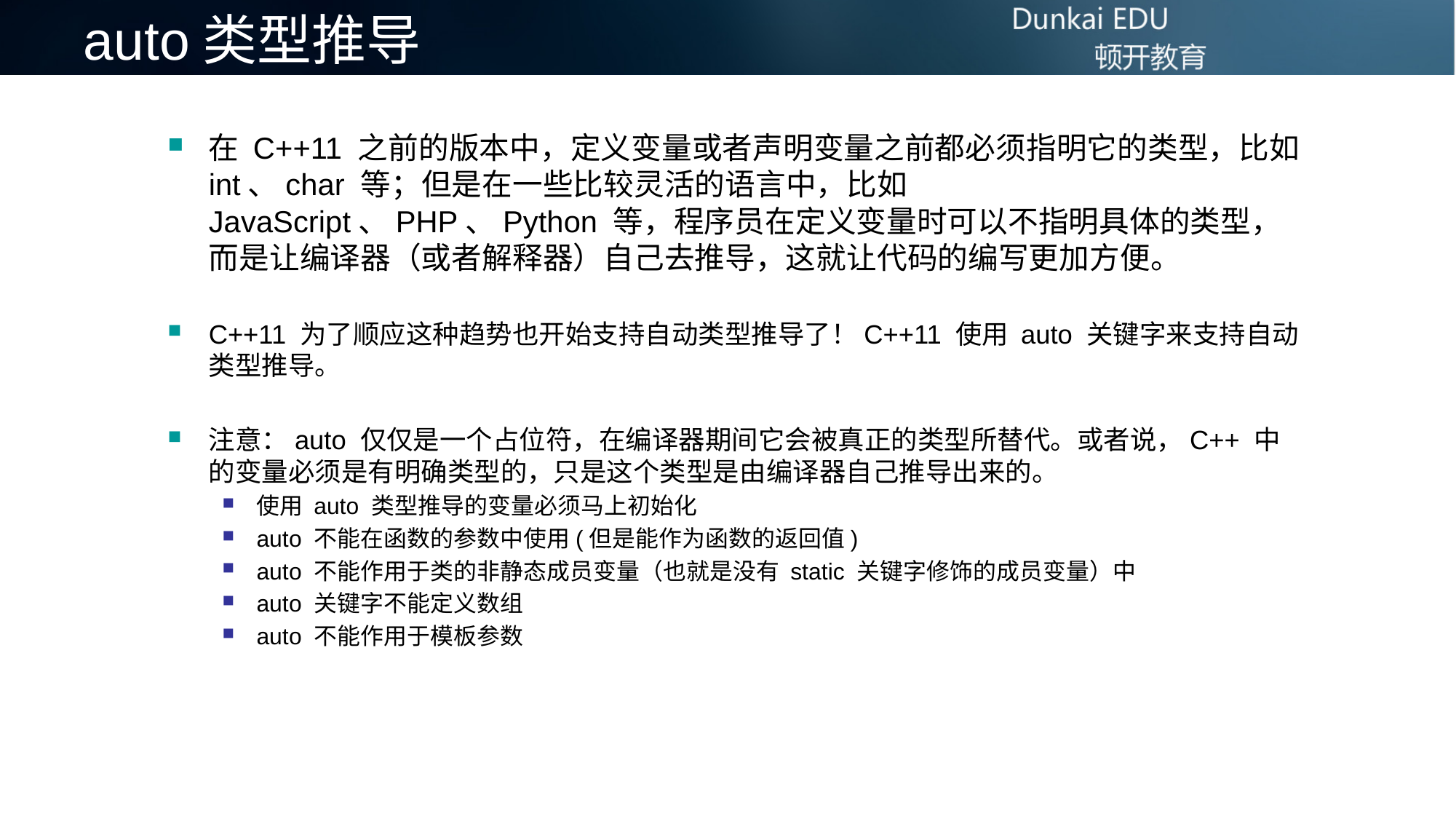

# auto类型推导
在 C++11 之前的版本中，定义变量或者声明变量之前都必须指明它的类型，比如 int、char 等；但是在一些比较灵活的语言中，比如 JavaScript、PHP、Python 等，程序员在定义变量时可以不指明具体的类型，而是让编译器（或者解释器）自己去推导，这就让代码的编写更加方便。

C++11 为了顺应这种趋势也开始支持自动类型推导了！C++11 使用 auto 关键字来支持自动类型推导。

注意：auto 仅仅是一个占位符，在编译器期间它会被真正的类型所替代。或者说，C++ 中的变量必须是有明确类型的，只是这个类型是由编译器自己推导出来的。
使用 auto 类型推导的变量必须马上初始化
auto 不能在函数的参数中使用(但是能作为函数的返回值)
auto 不能作用于类的非静态成员变量（也就是没有 static 关键字修饰的成员变量）中
auto 关键字不能定义数组
auto 不能作用于模板参数